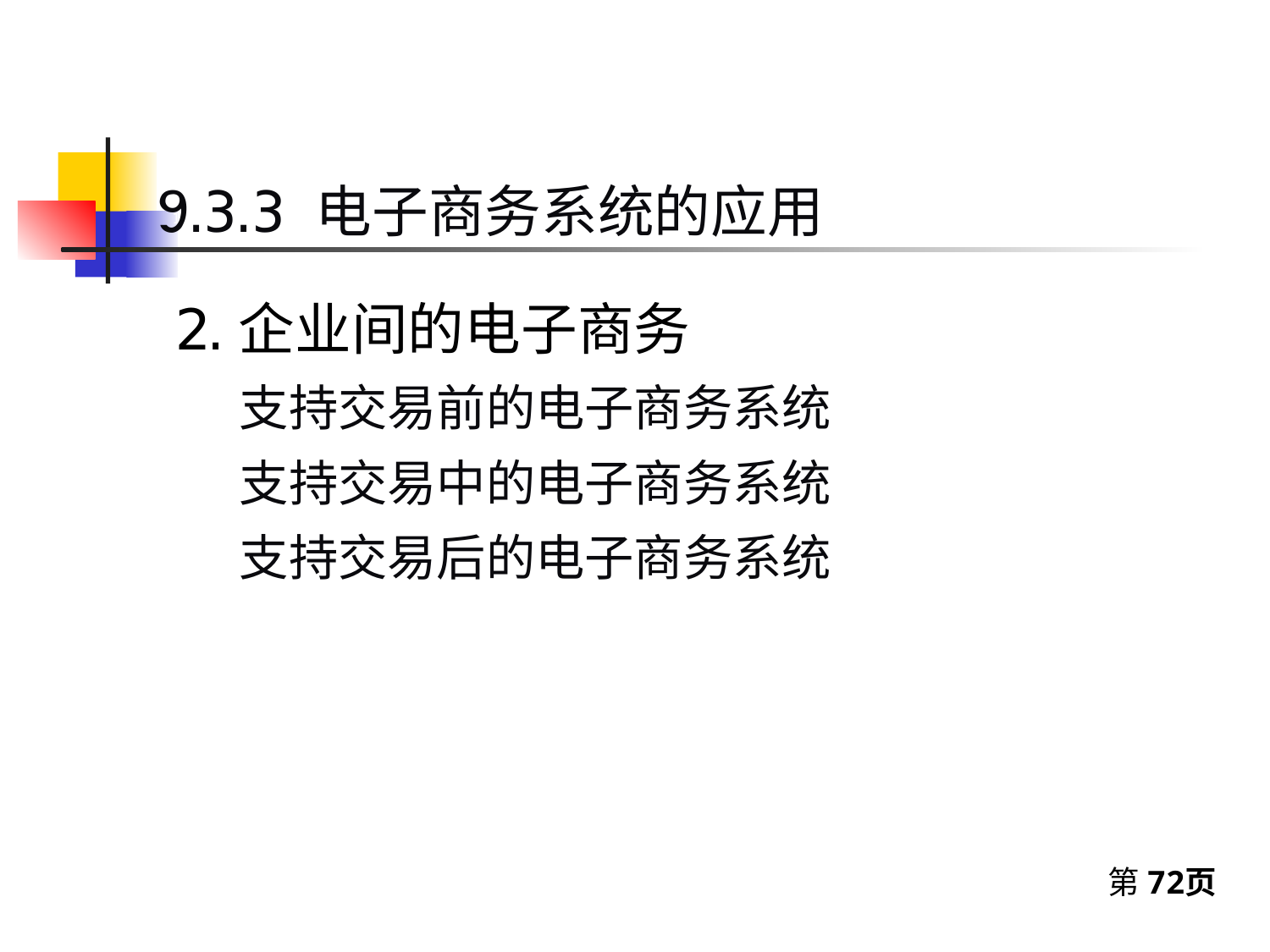

# 1.5.4MIS的结构
9.3.3 电子商务系统的应用
2.企业间的电子商务
支持交易前的电子商务系统
支持交易中的电子商务系统
支持交易后的电子商务系统